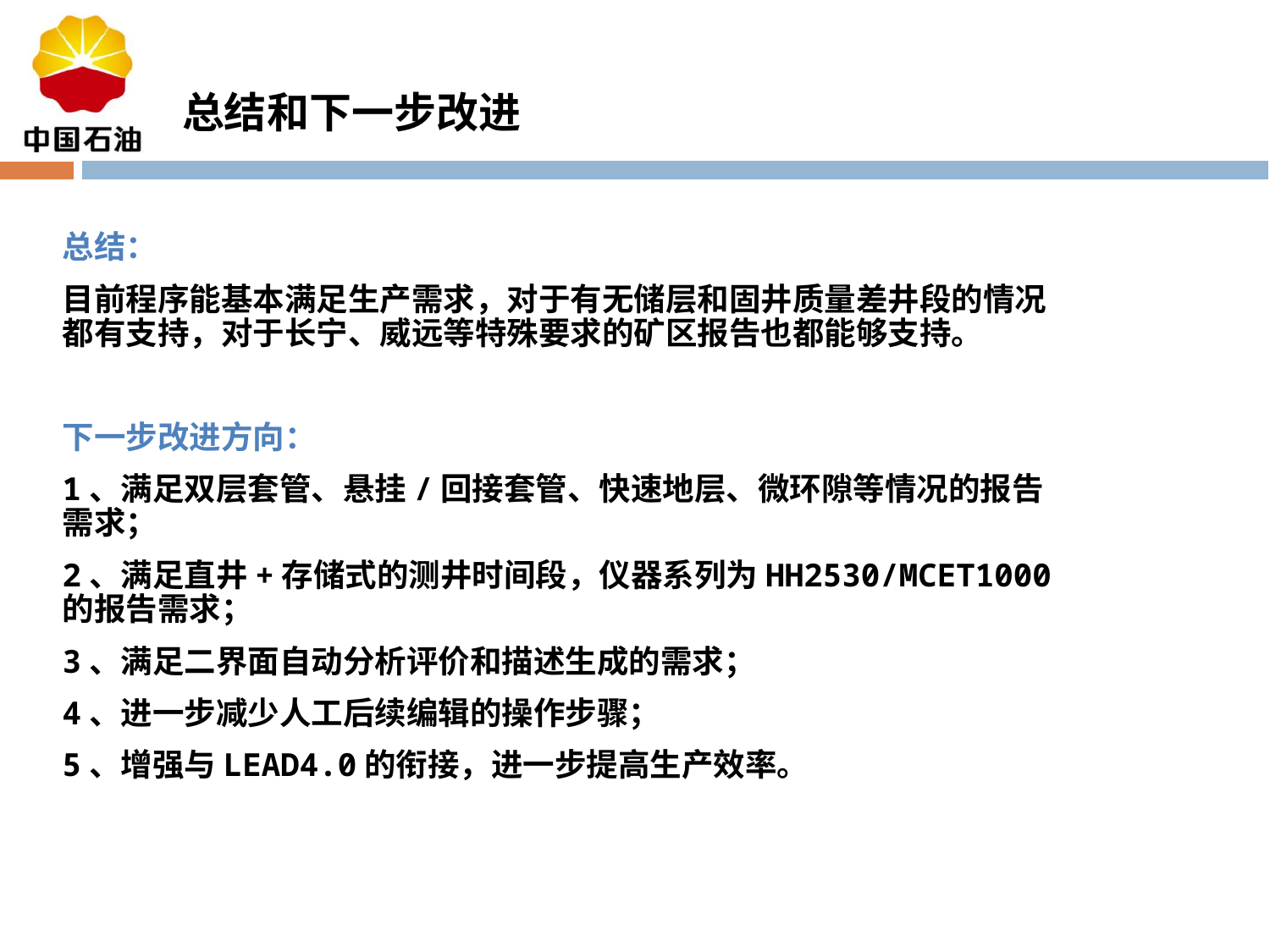

总结和下一步改进
总结：
目前程序能基本满足生产需求，对于有无储层和固井质量差井段的情况都有支持，对于长宁、威远等特殊要求的矿区报告也都能够支持。

下一步改进方向：
1、满足双层套管、悬挂/回接套管、快速地层、微环隙等情况的报告需求；
2、满足直井+存储式的测井时间段，仪器系列为HH2530/MCET1000的报告需求；
3、满足二界面自动分析评价和描述生成的需求；
4、进一步减少人工后续编辑的操作步骤；
5、增强与LEAD4.0的衔接，进一步提高生产效率。